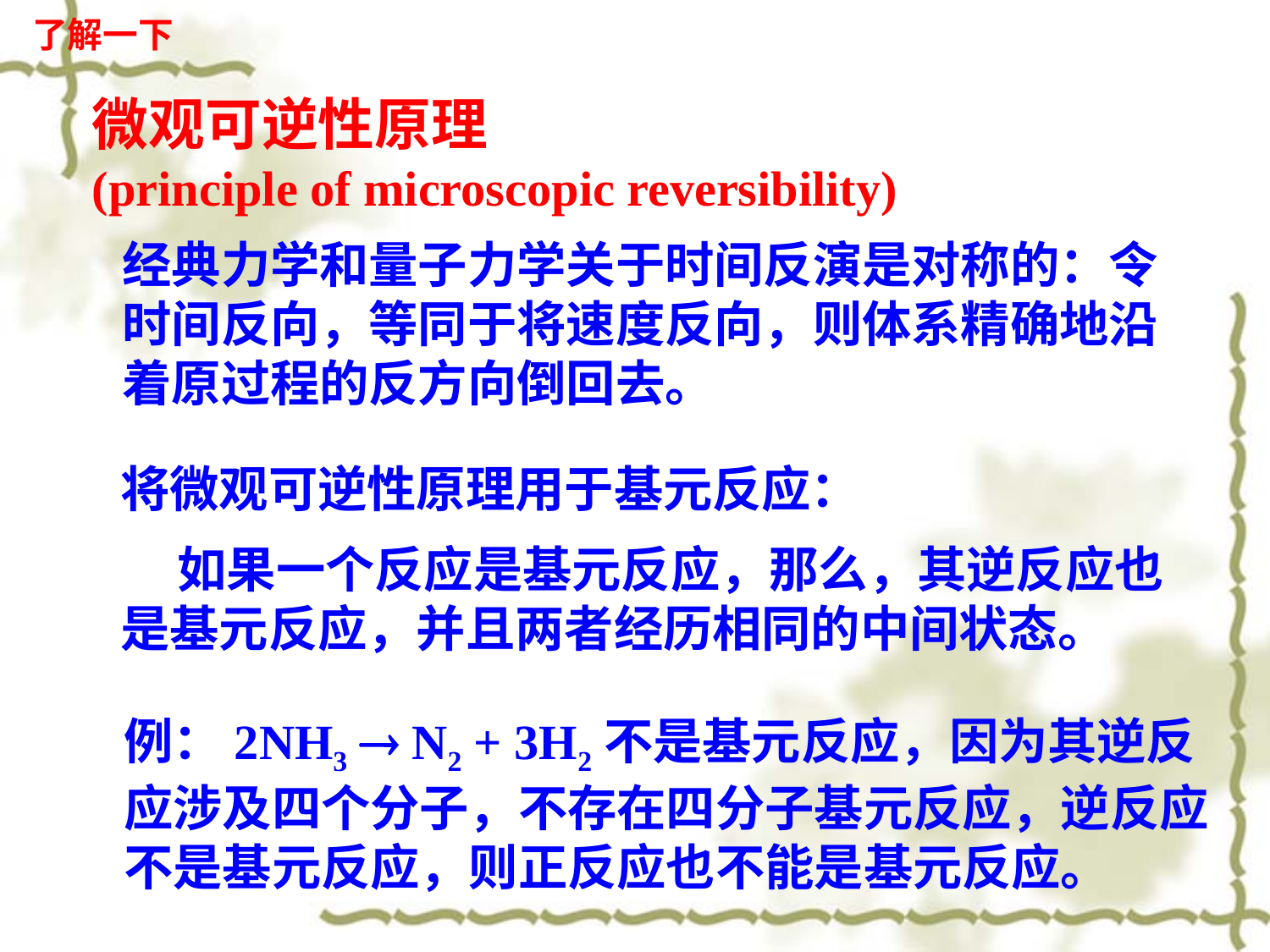

了解一下
微观可逆性原理
(principle of microscopic reversibility)
经典力学和量子力学关于时间反演是对称的：令时间反向，等同于将速度反向，则体系精确地沿着原过程的反方向倒回去。
将微观可逆性原理用于基元反应：
    如果一个反应是基元反应，那么，其逆反应也是基元反应，并且两者经历相同的中间状态。
例：2NH3 → N2 + 3H2不是基元反应，因为其逆反应涉及四个分子，不存在四分子基元反应，逆反应不是基元反应，则正反应也不能是基元反应。